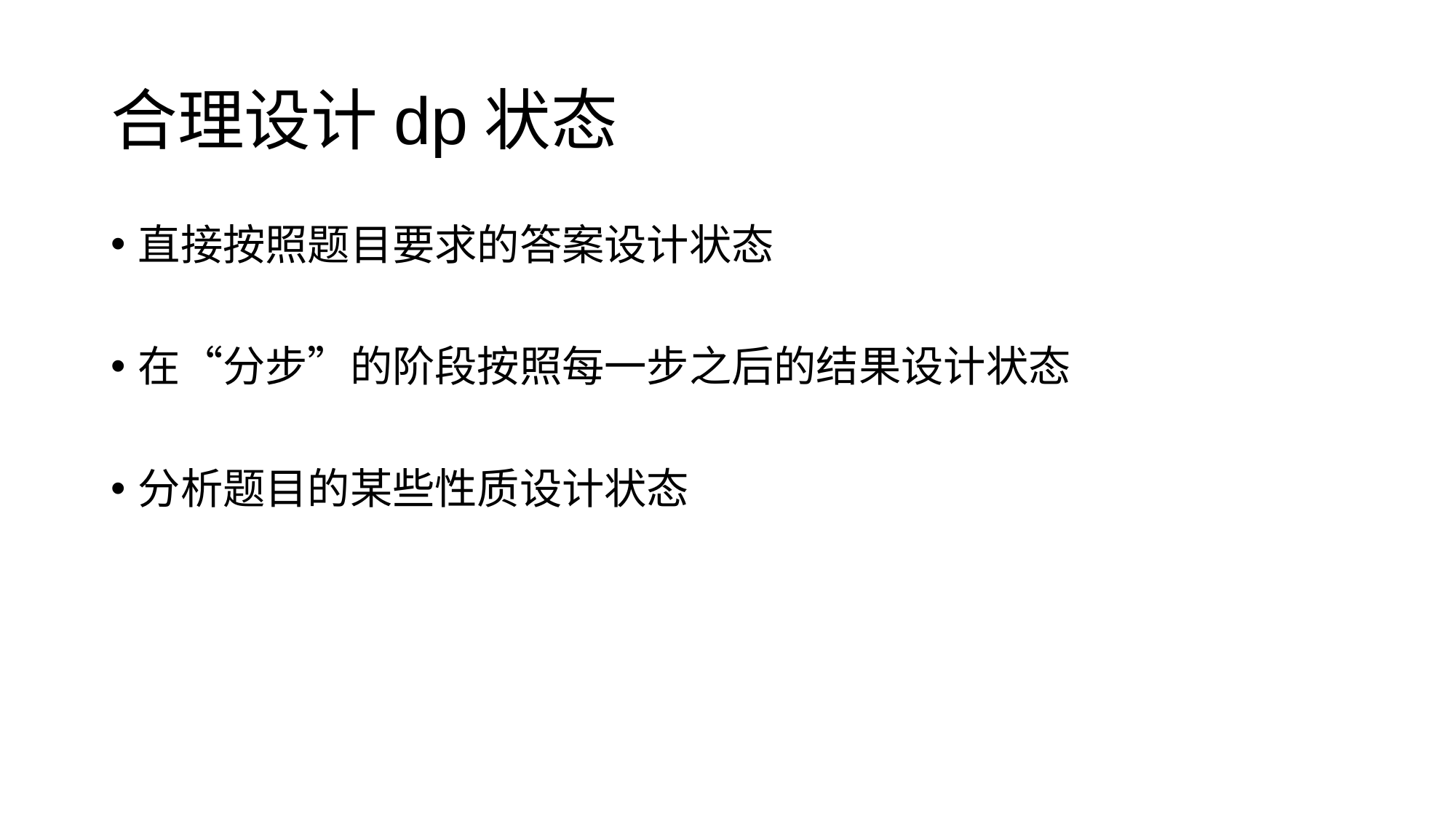

# 合理设计dp状态
直接按照题目要求的答案设计状态

在“分步”的阶段按照每一步之后的结果设计状态

分析题目的某些性质设计状态